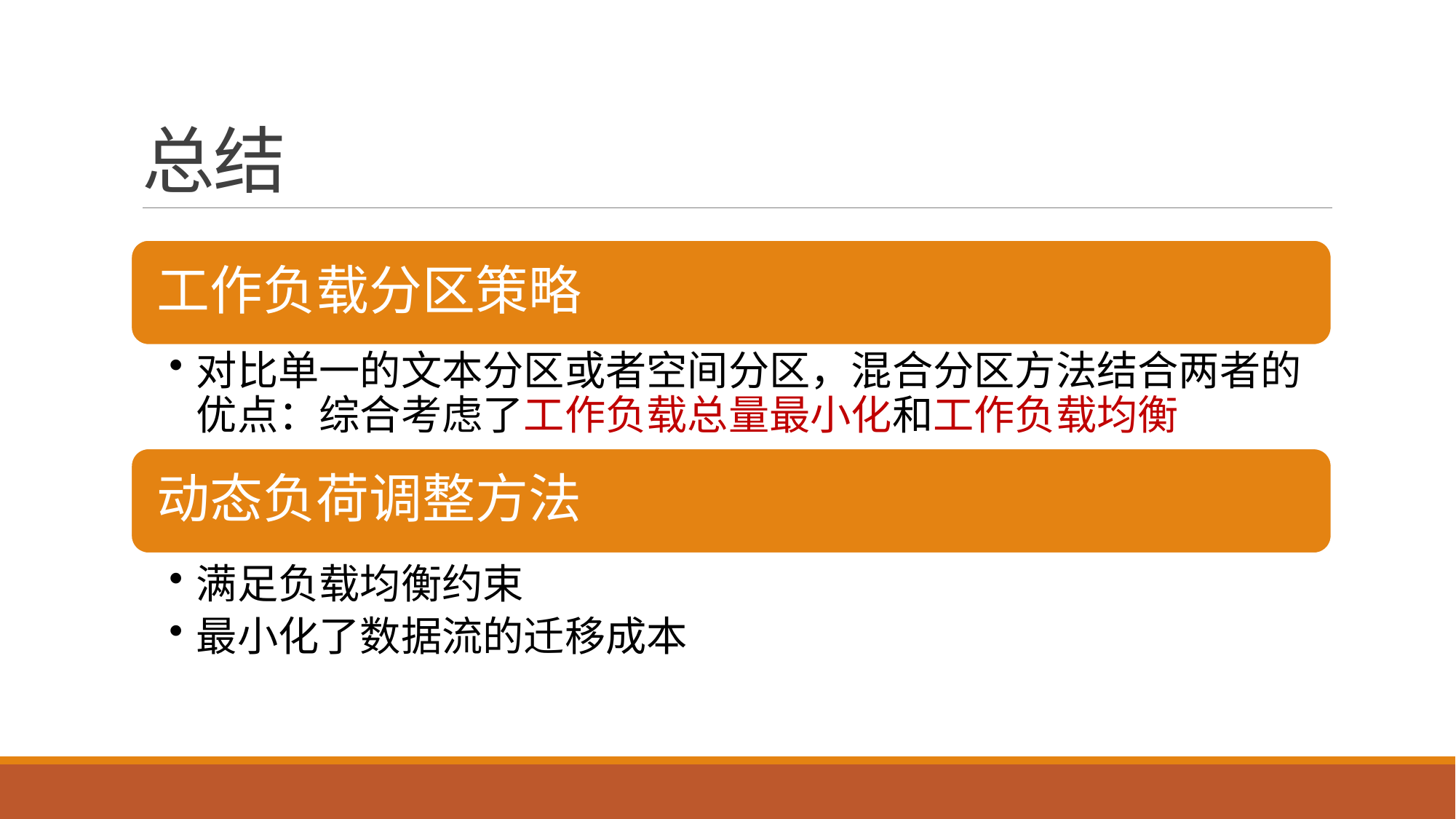

# 总结
工作负载分区策略
对比单一的文本分区或者空间分区，混合分区方法结合两者的优点：综合考虑了工作负载总量最小化和工作负载均衡
动态负荷调整方法
满足负载均衡约束
最小化了数据流的迁移成本